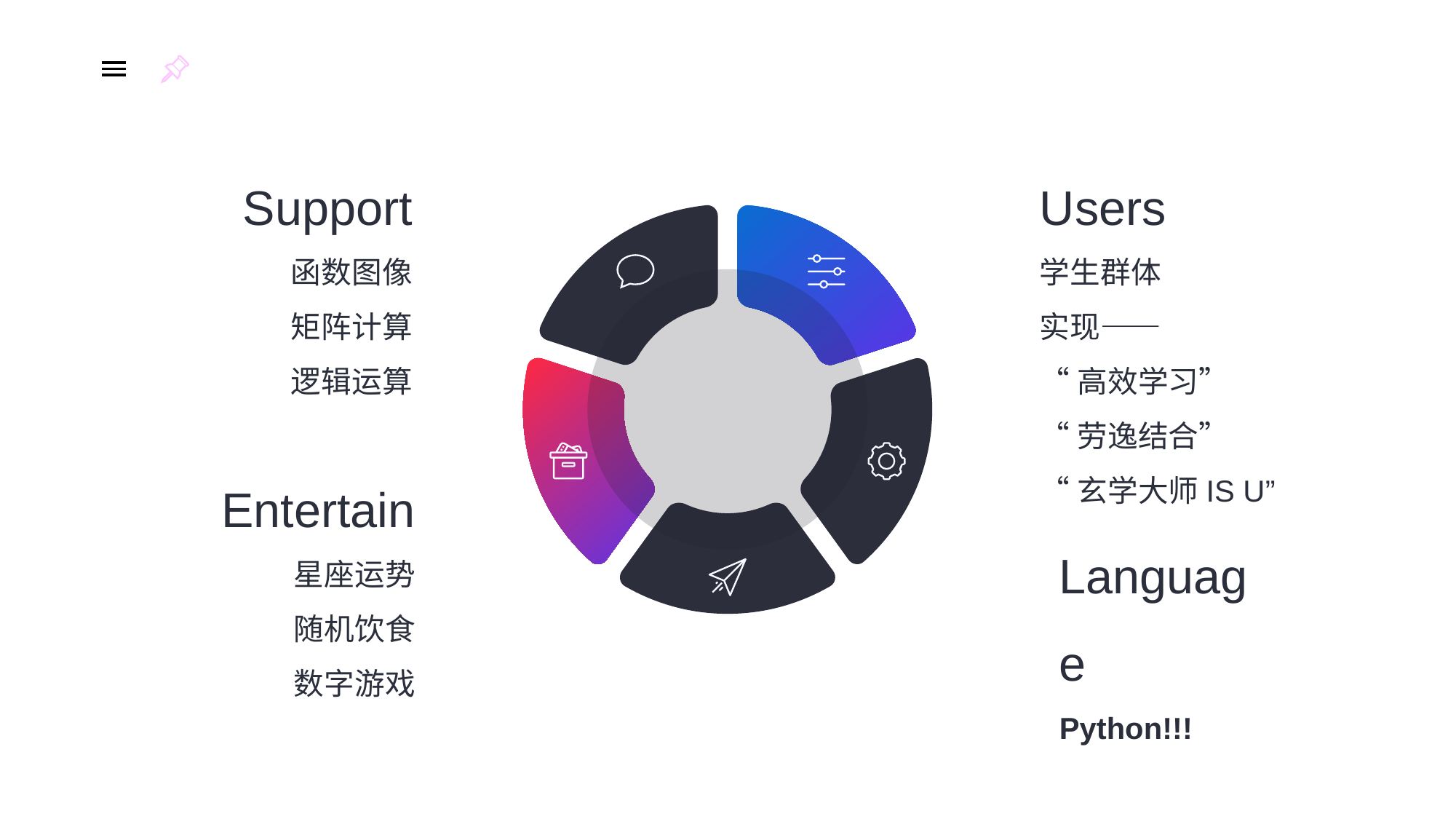

Google Slides
3
Support
函数图像
矩阵计算
逻辑运算
Users
学生群体
实现——
“高效学习”
“劳逸结合”
“玄学大师IS U”

Entertain
星座运势
随机饮食
数字游戏

Language
Python!!!